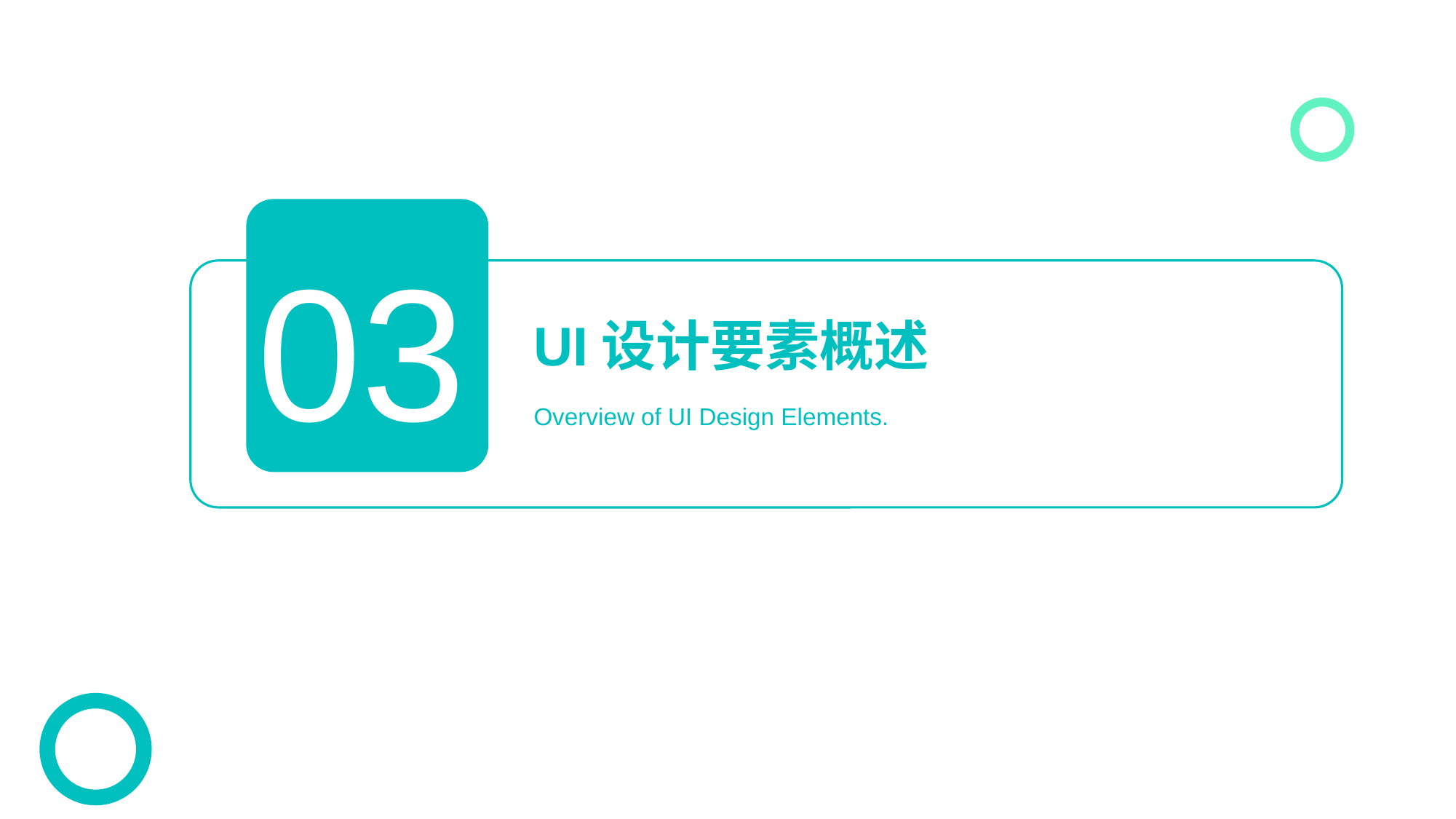

03

UI设计要素概述
Overview of UI Design Elements.